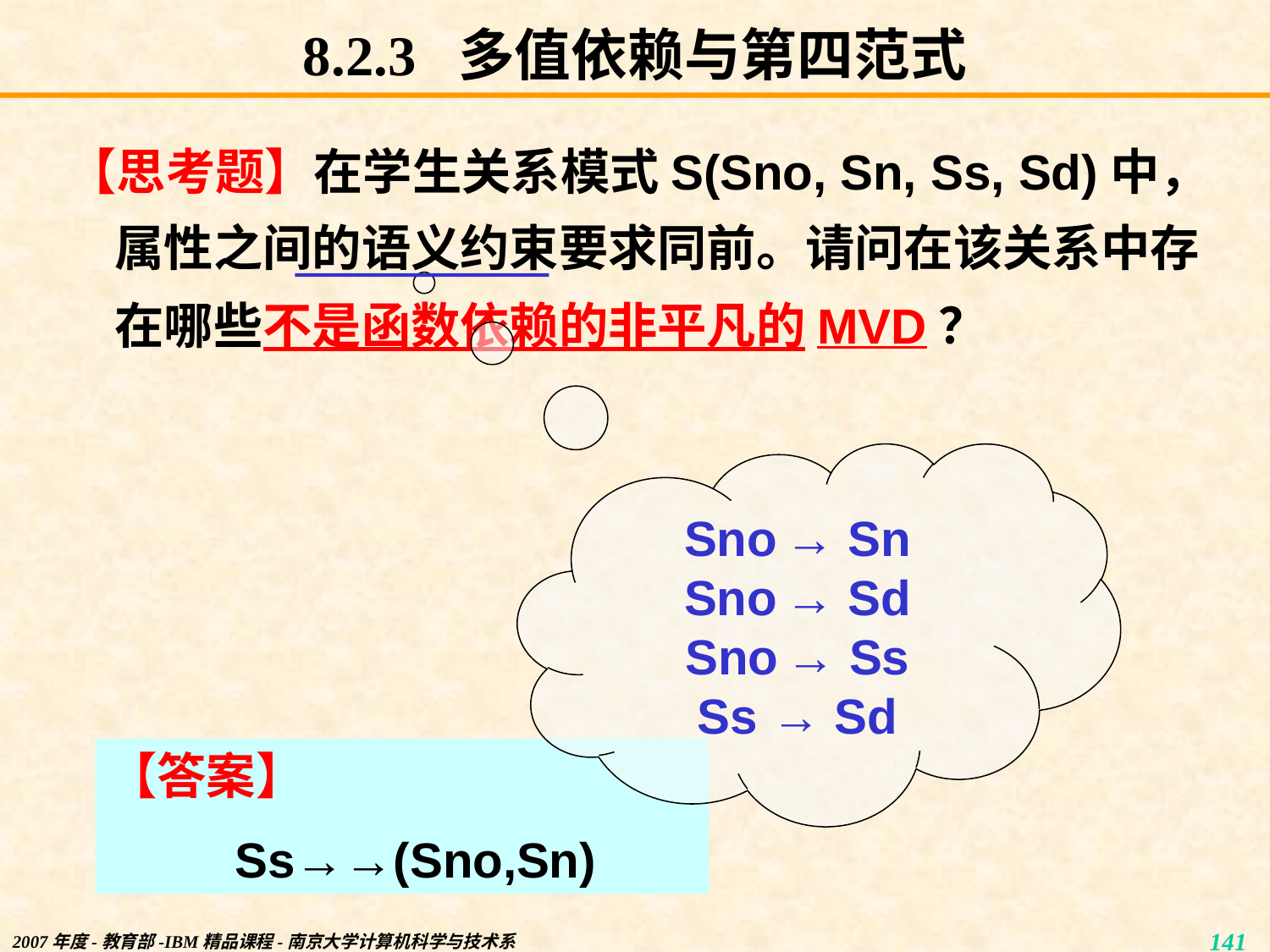

# 8.2.3  多值依赖与第四范式
【思考题】在学生关系模式S(Sno, Sn, Ss, Sd)中，属性之间的语义约束要求同前。请问在该关系中存在哪些不是函数依赖的非平凡的MVD？

Sno → Sn
Sno → Sd
Sno → Ss
Ss → Sd
【答案】
Ss→→(Sno,Sn)
141
2007年度-教育部-IBM精品课程-南京大学计算机科学与技术系